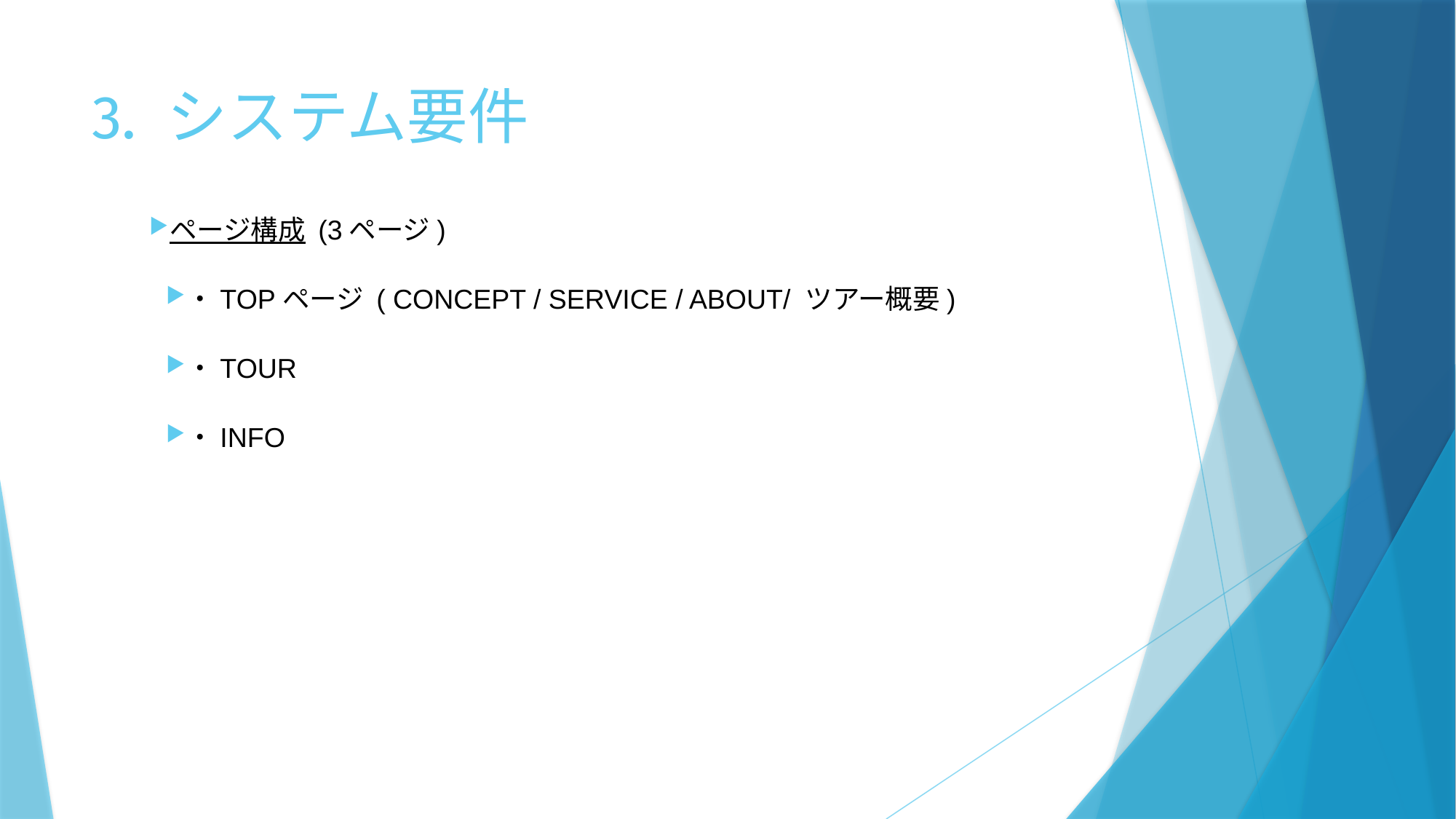

# 3. システム要件
ページ構成 (3ページ)
・TOPページ ( CONCEPT / SERVICE / ABOUT/ ツアー概要)
・TOUR
・INFO